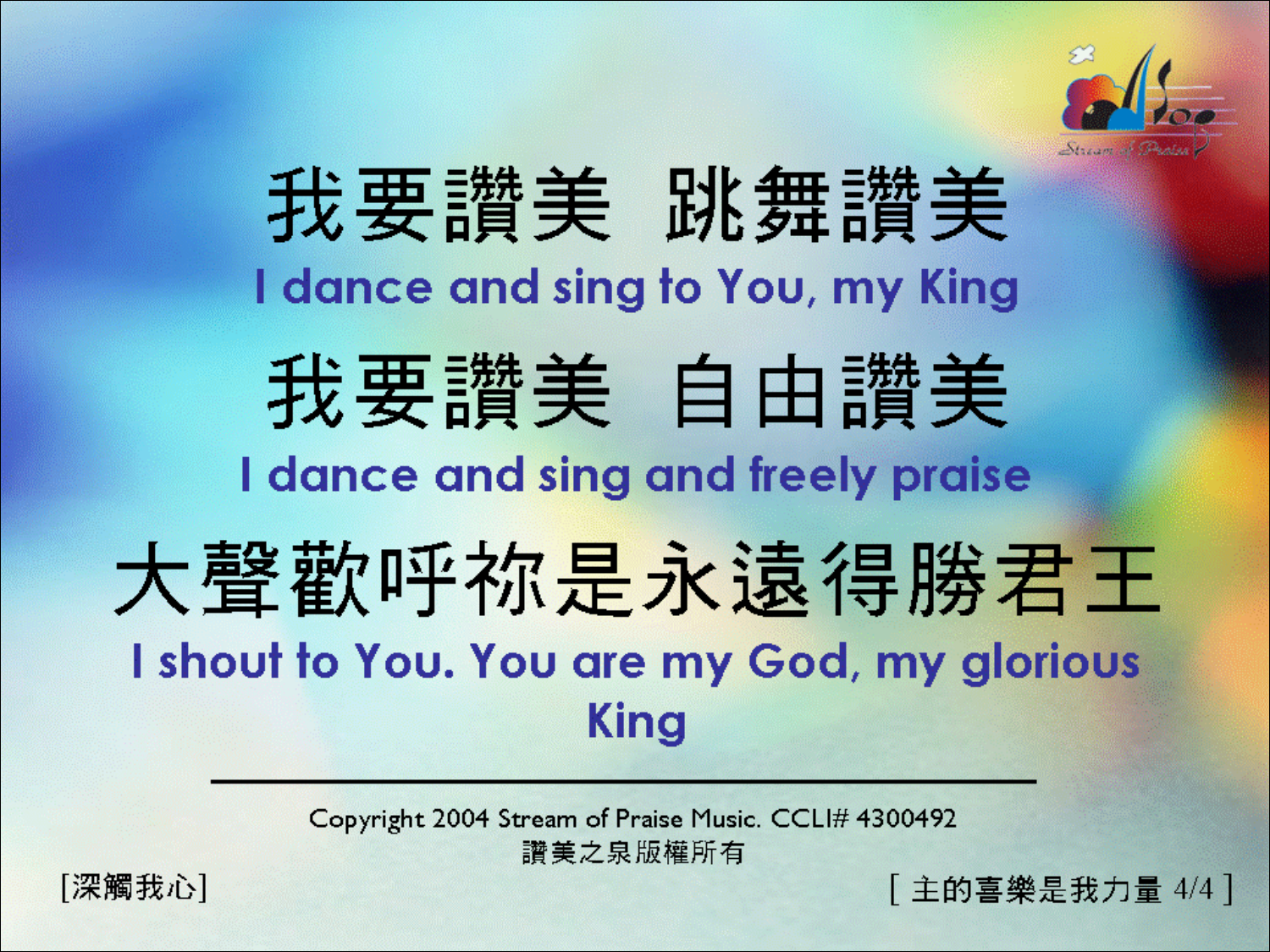

# 主的喜樂是我力量 <4/4>               The Joy of the Lord Is My Strength